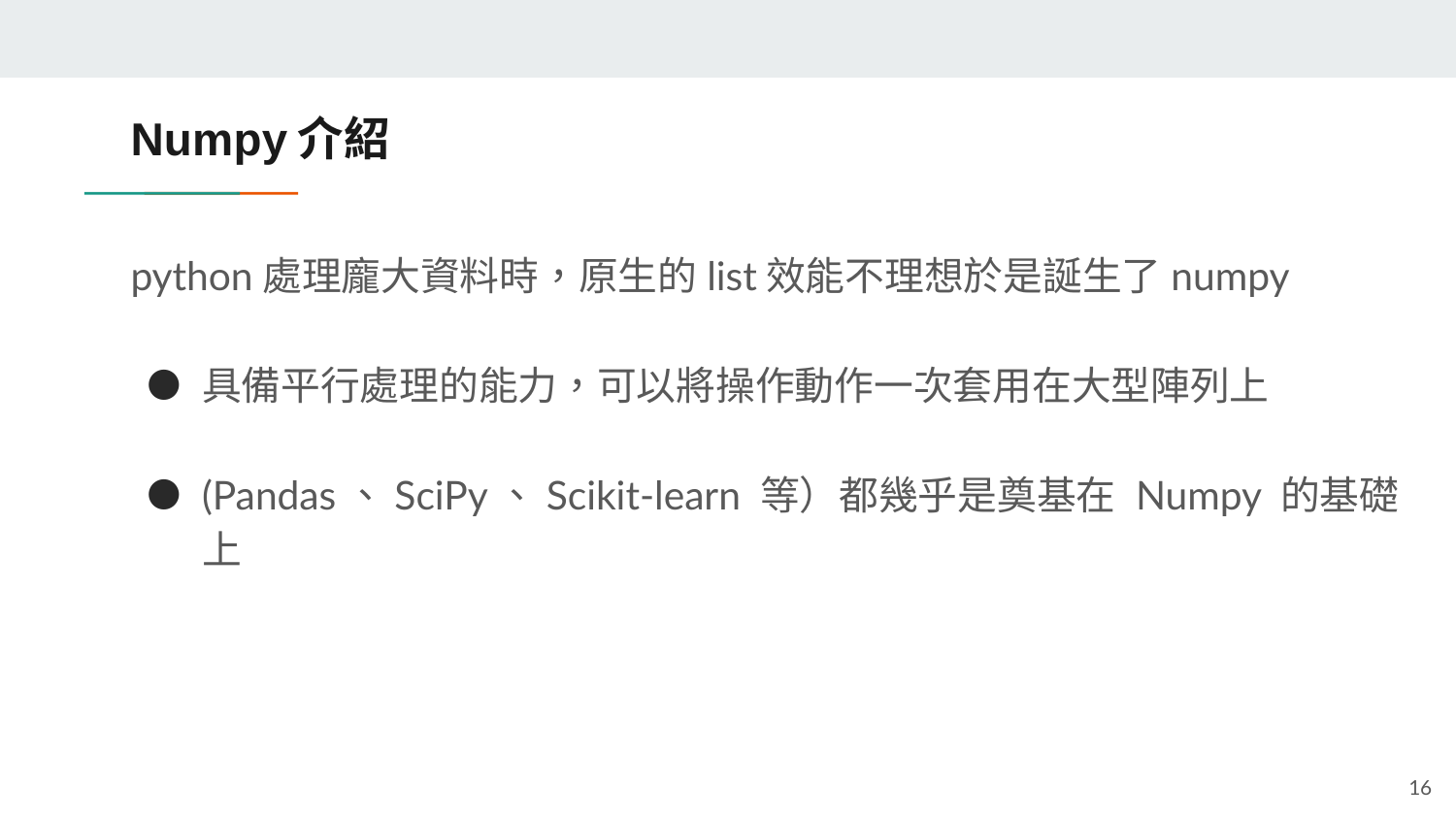

# Numpy介紹
python處理龐大資料時，原生的list效能不理想於是誕生了numpy

具備平行處理的能力，可以將操作動作一次套用在大型陣列上

(Pandas、SciPy、Scikit-learn 等）都幾乎是奠基在 Numpy 的基礎上
16